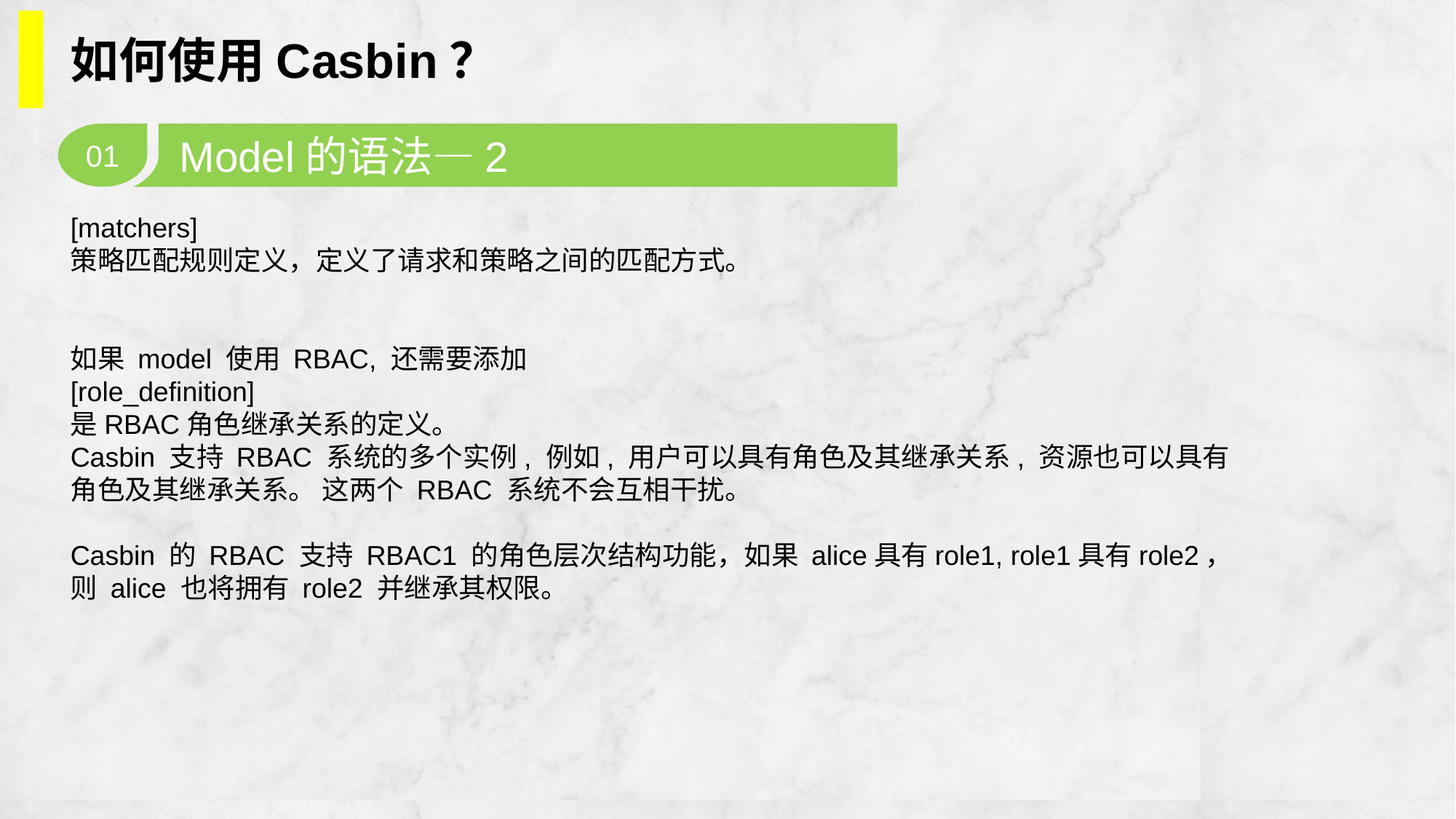

如何使用Casbin？
01
   Model的语法—2
[matchers]
策略匹配规则定义，定义了请求和策略之间的匹配方式。

如果 model 使用 RBAC, 还需要添加
[role_definition]
是RBAC角色继承关系的定义。
Casbin 支持 RBAC 系统的多个实例, 例如, 用户可以具有角色及其继承关系, 资源也可以具有角色及其继承关系。 这两个 RBAC 系统不会互相干扰。

Casbin 的 RBAC 支持 RBAC1 的角色层次结构功能，如果 alice具有role1, role1具有role2，则 alice 也将拥有 role2 并继承其权限。